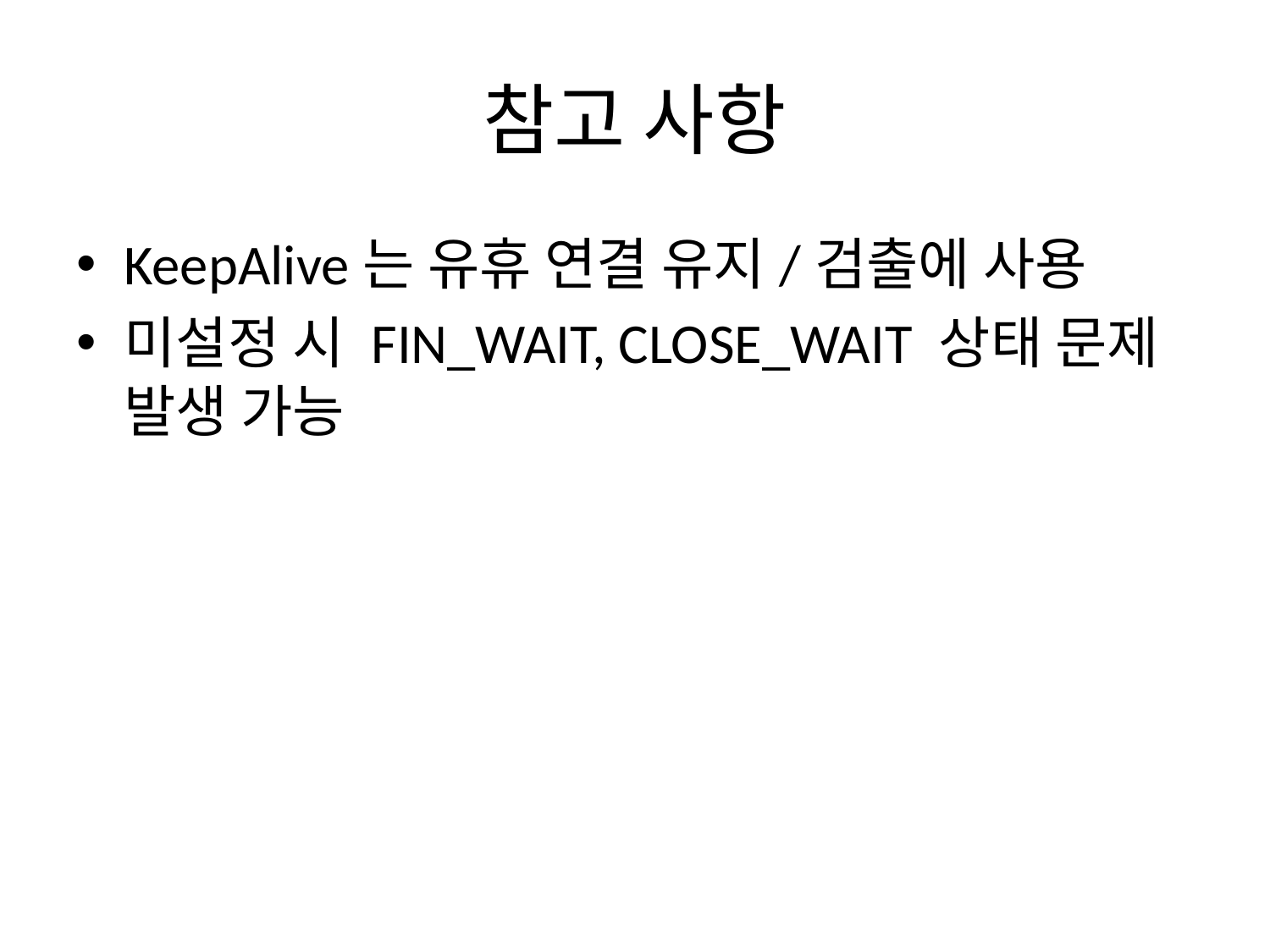

# 참고 사항
KeepAlive는 유휴 연결 유지/검출에 사용
미설정 시 FIN_WAIT, CLOSE_WAIT 상태 문제 발생 가능